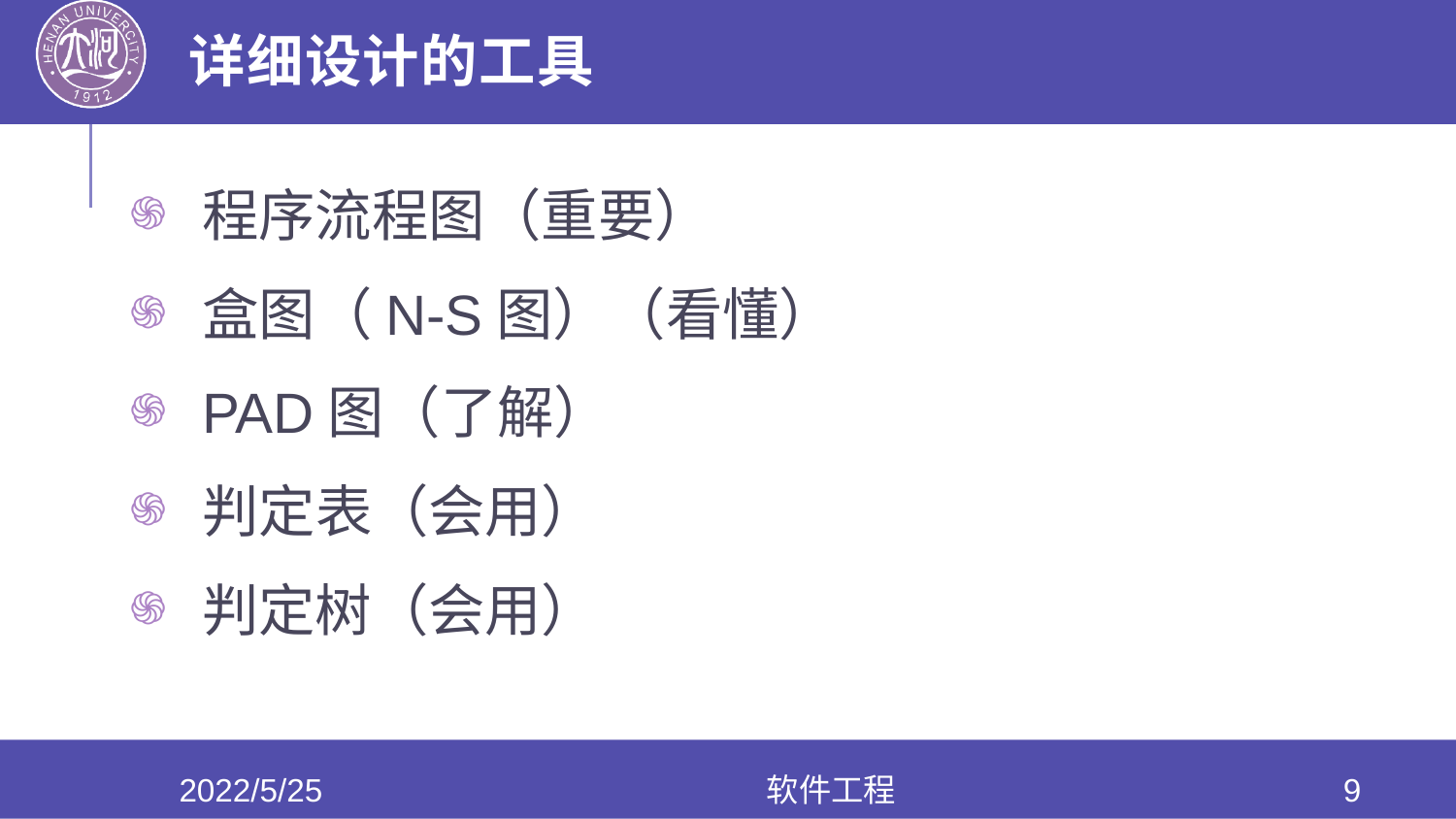

# 详细设计的工具
程序流程图（重要）
盒图（N-S图）（看懂）
PAD图（了解）
判定表（会用）
判定树（会用）
2022/5/25
软件工程
9